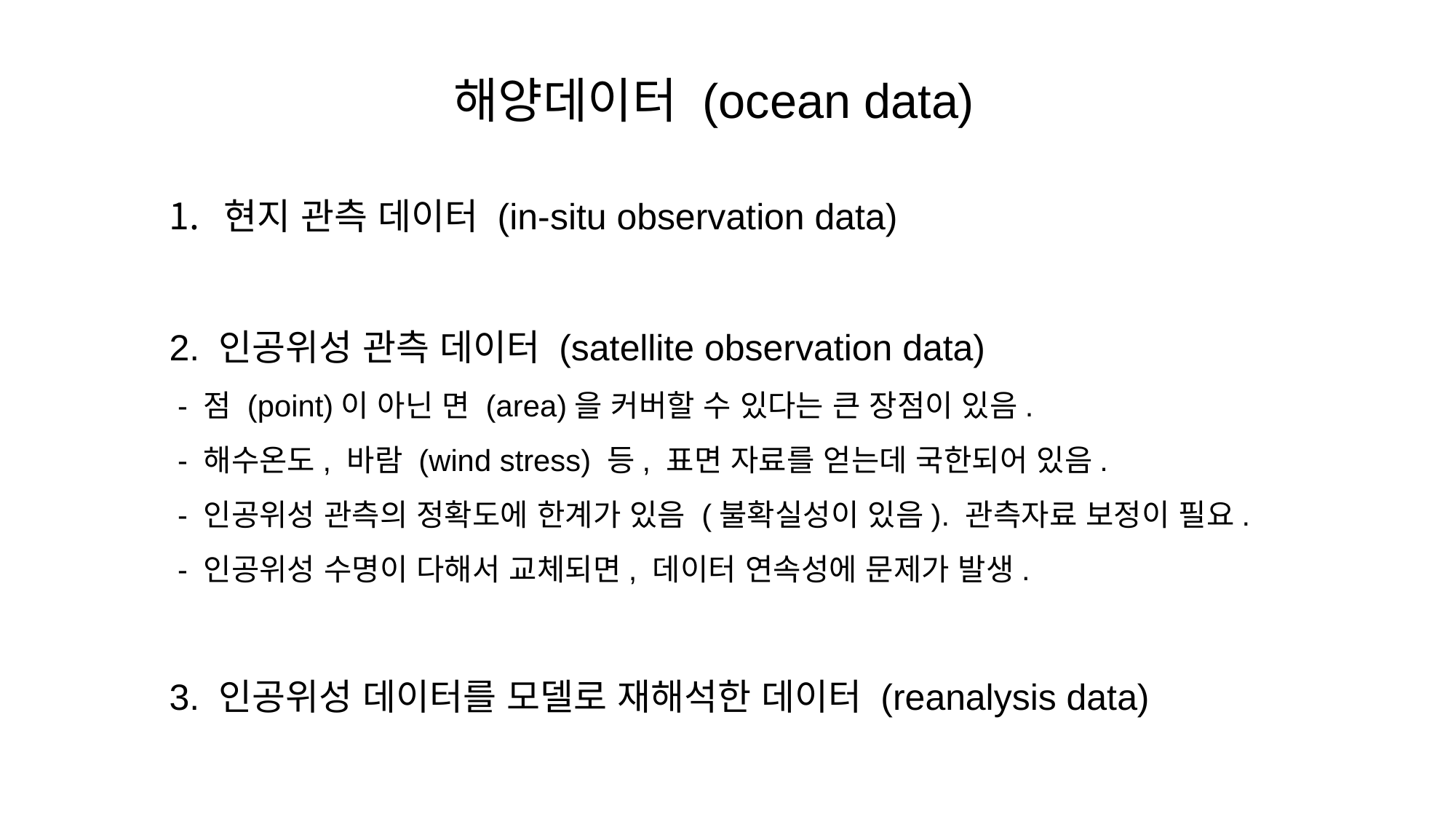

# 해양데이터 (ocean data)
현지 관측 데이터 (in-situ observation data)

2. 인공위성 관측 데이터 (satellite observation data)
 - 점 (point)이 아닌 면 (area)을 커버할 수 있다는 큰 장점이 있음.
 - 해수온도, 바람 (wind stress) 등, 표면 자료를 얻는데 국한되어 있음.
 - 인공위성 관측의 정확도에 한계가 있음 (불확실성이 있음). 관측자료 보정이 필요.
 - 인공위성 수명이 다해서 교체되면, 데이터 연속성에 문제가 발생.

3. 인공위성 데이터를 모델로 재해석한 데이터 (reanalysis data)